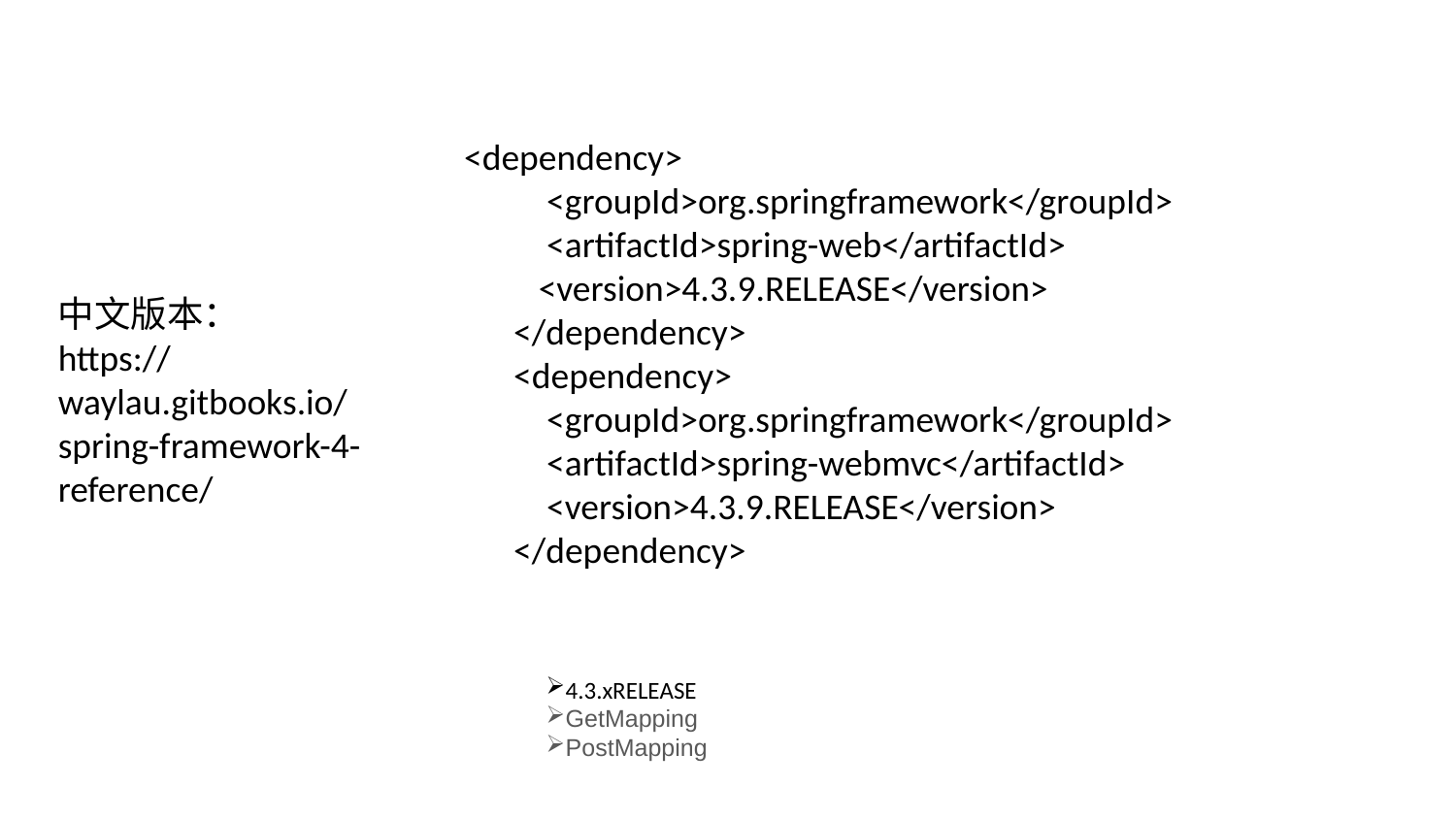

<dependency>
            <groupId>org.springframework</groupId>
            <artifactId>spring-web</artifactId>
           <version>4.3.9.RELEASE</version>
        </dependency>
        <dependency>
            <groupId>org.springframework</groupId>
            <artifactId>spring-webmvc</artifactId>
            <version>4.3.9.RELEASE</version>
        </dependency>
中文版本：
https://waylau.gitbooks.io/spring-framework-4-reference/

4.3.xRELEASE
GetMapping
PostMapping